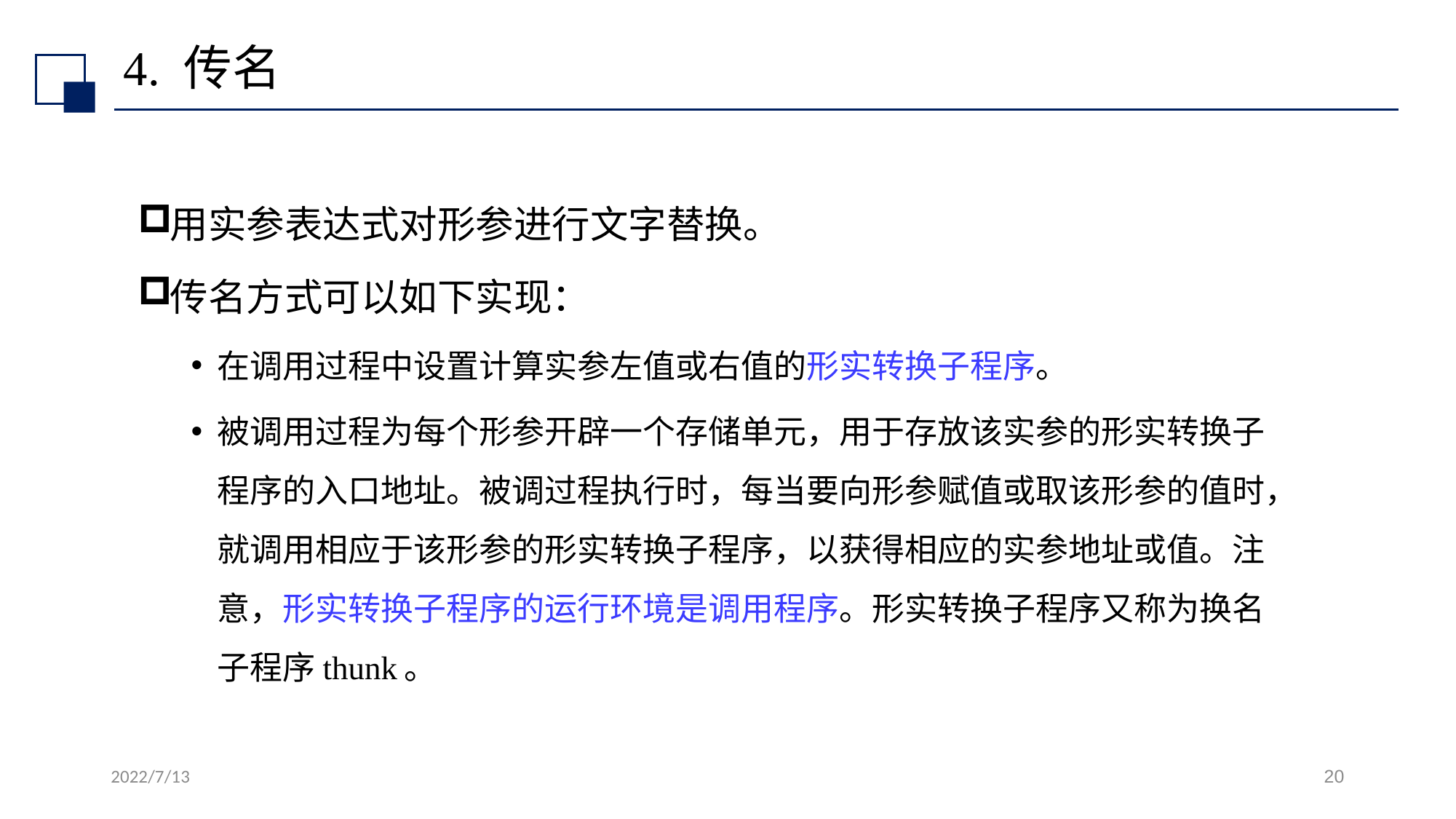

# 4. 传名
用实参表达式对形参进行文字替换。
传名方式可以如下实现：
在调用过程中设置计算实参左值或右值的形实转换子程序。
被调用过程为每个形参开辟一个存储单元，用于存放该实参的形实转换子程序的入口地址。被调过程执行时，每当要向形参赋值或取该形参的值时，就调用相应于该形参的形实转换子程序，以获得相应的实参地址或值。注意，形实转换子程序的运行环境是调用程序。形实转换子程序又称为换名子程序thunk。
2022/7/13
20